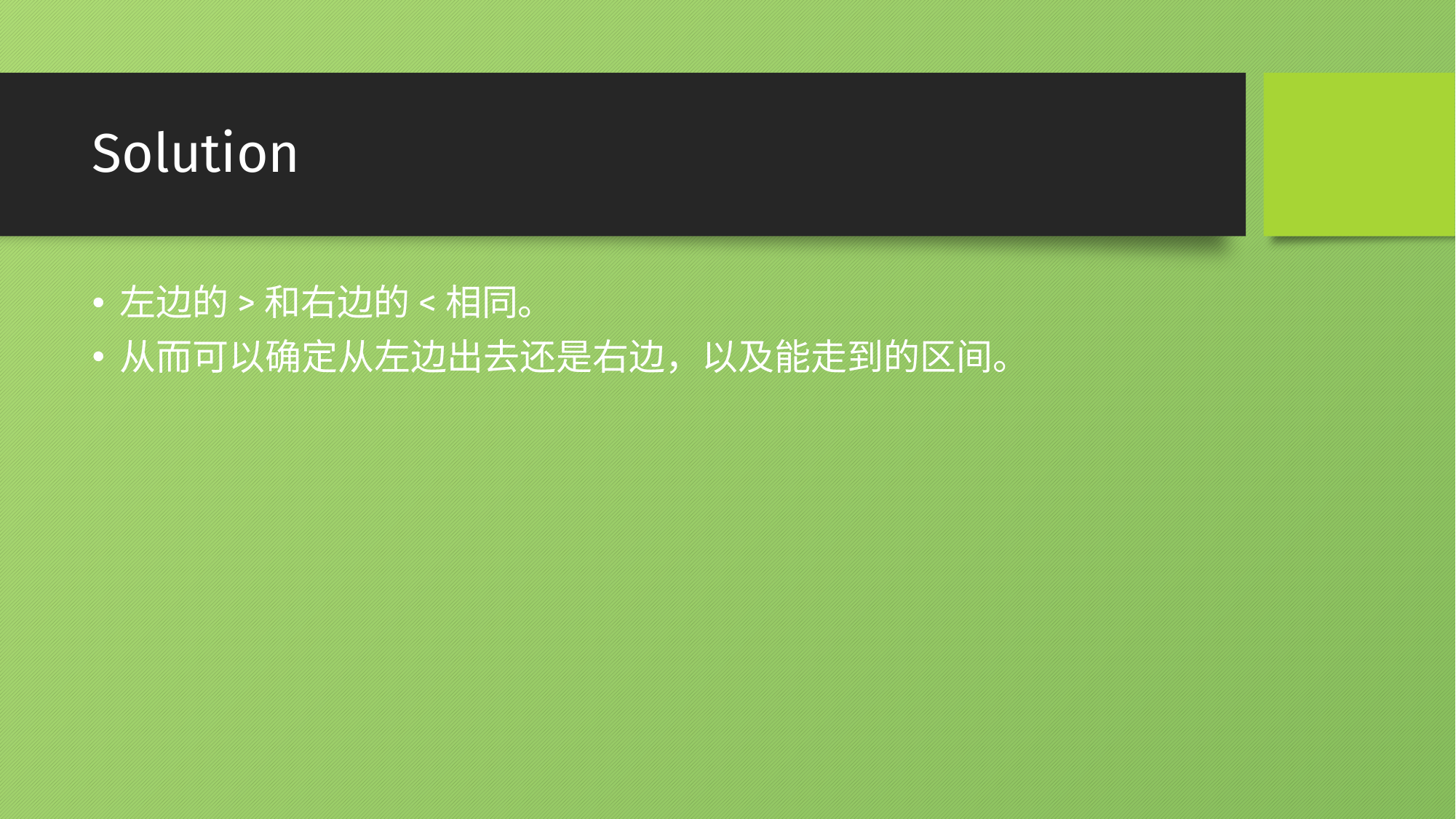

# Solution
左边的>和右边的<相同。
从而可以确定从左边出去还是右边，以及能走到的区间。